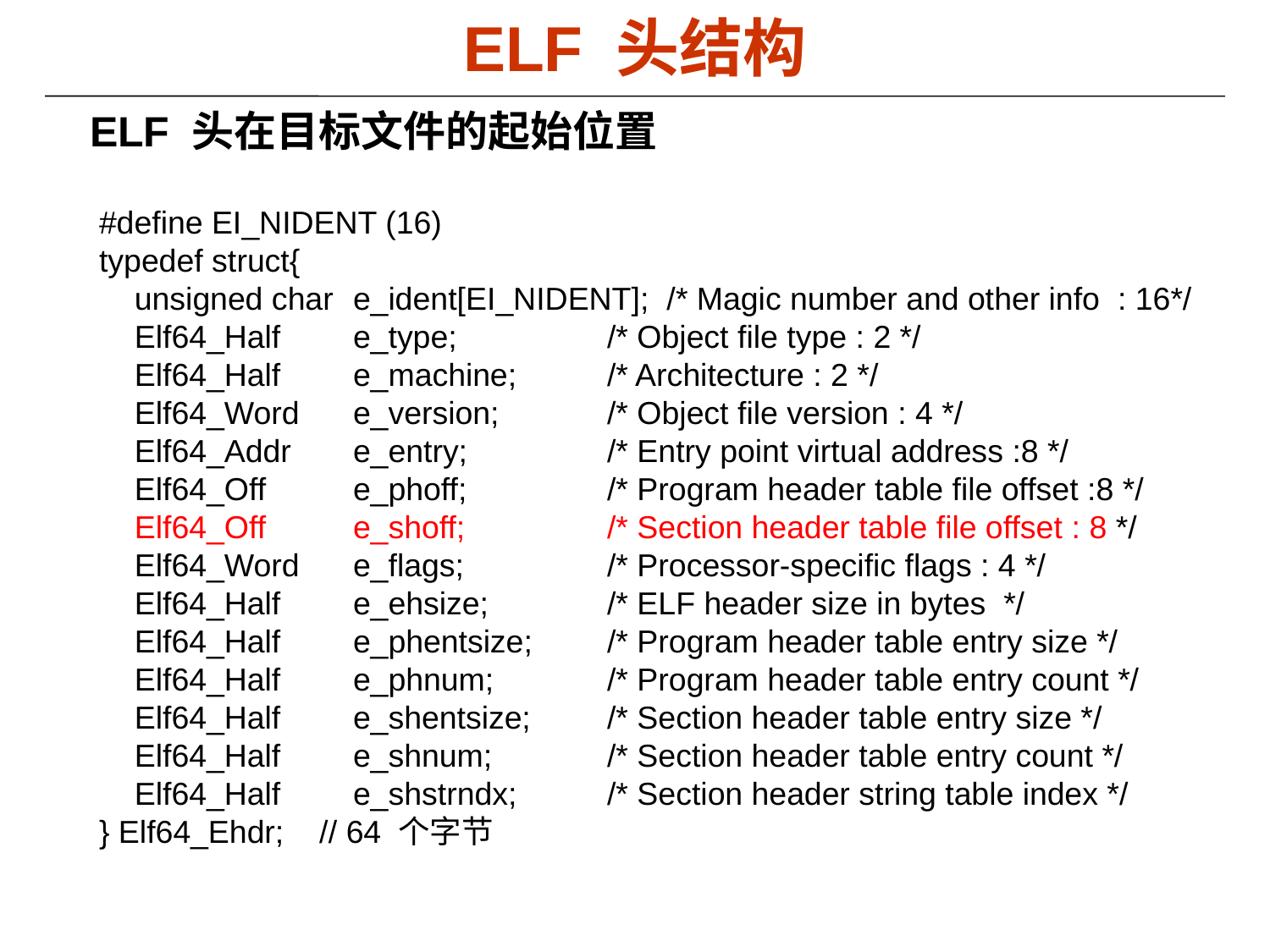

# ELF 头结构
ELF 头在目标文件的起始位置
#define EI_NIDENT (16)
typedef struct{
    unsigned char	e_ident[EI_NIDENT];  /* Magic number and other info  : 16*/
    Elf64_Half	e_type;		/* Object file type : 2 */
    Elf64_Half	e_machine;	/* Architecture : 2 */
    Elf64_Word	e_version;	/* Object file version : 4 */
    Elf64_Addr	e_entry;		/* Entry point virtual address :8 */
    Elf64_Off	e_phoff;		/* Program header table file offset :8 */
    Elf64_Off	e_shoff;		/* Section header table file offset : 8 */
    Elf64_Word	e_flags;		/* Processor-specific flags : 4 */
    Elf64_Half	e_ehsize;	/* ELF header size in bytes  */
    Elf64_Half	e_phentsize;	/* Program header table entry size */
    Elf64_Half	e_phnum;	/* Program header table entry count */
    Elf64_Half	e_shentsize;	/* Section header table entry size */
    Elf64_Half	e_shnum;	/* Section header table entry count */
    Elf64_Half	e_shstrndx;	/* Section header string table index */
} Elf64_Ehdr;    // 64 个字节